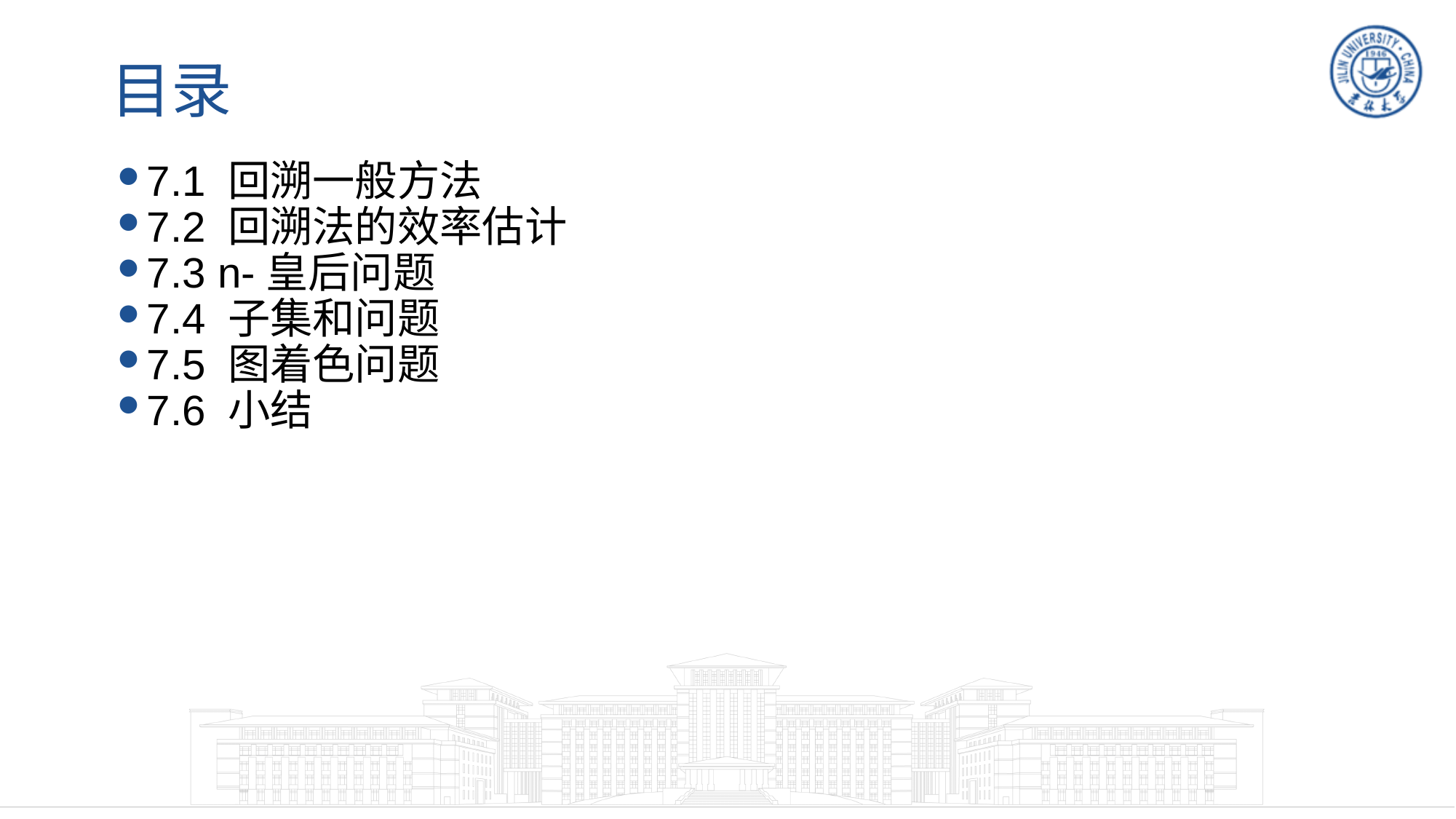

# 目录
7.1 回溯一般方法
7.2 回溯法的效率估计
7.3 n-皇后问题
7.4 子集和问题
7.5 图着色问题
7.6 小结